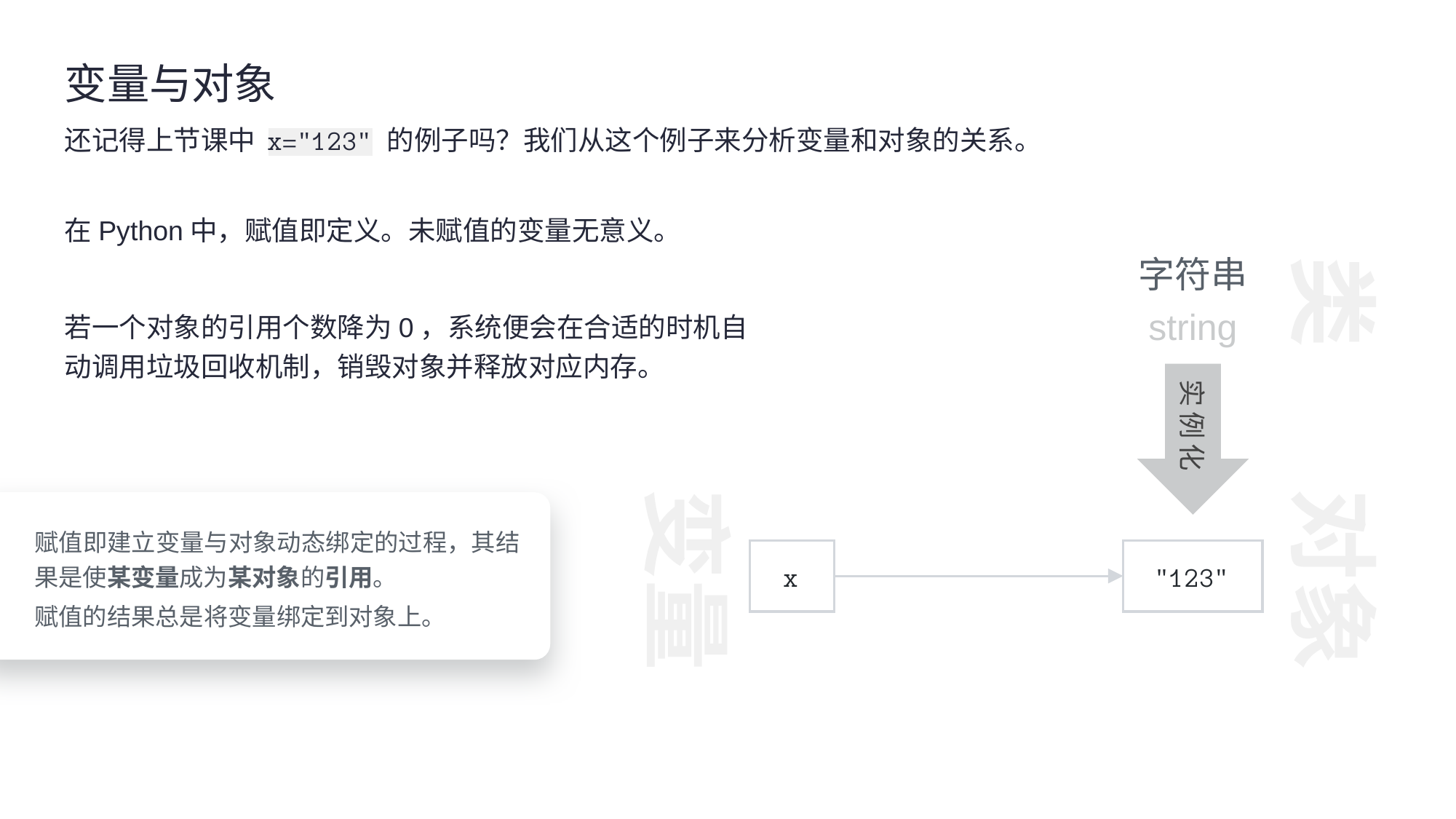

变量与对象
还记得上节课中 x="123" 的例子吗？我们从这个例子来分析变量和对象的关系。
在Python中，赋值即定义。未赋值的变量无意义。

若一个对象的引用个数降为0，系统便会在合适的时机自动调用垃圾回收机制，销毁对象并释放对应内存。
字符串
string
类
实例化
对象
变量
x
赋值即建立变量与对象动态绑定的过程，其结果是使某变量成为某对象的引用。
赋值的结果总是将变量绑定到对象上。
"123"